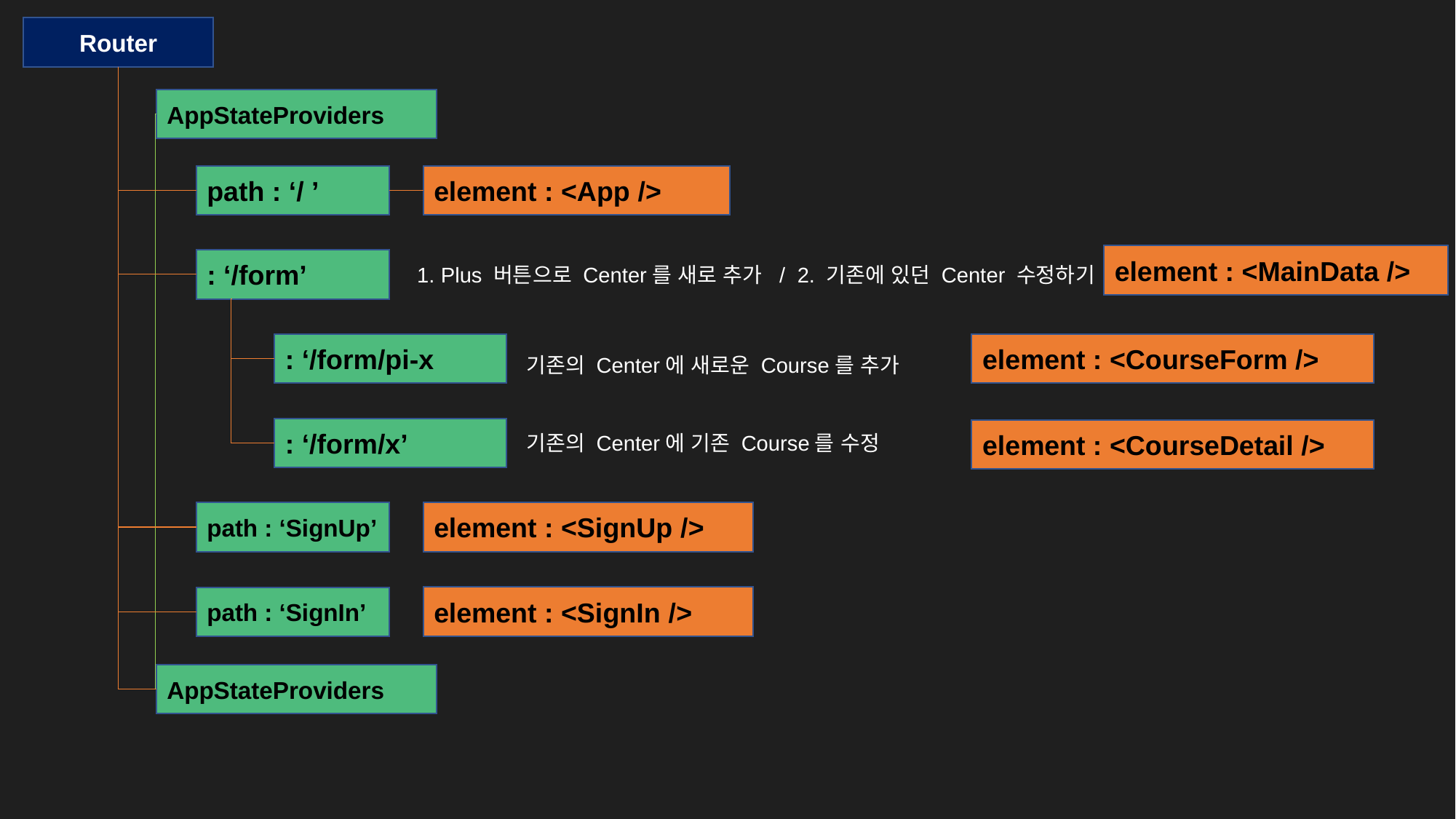

Router
AppStateProviders
path : ‘/ ’
element : <App />
element : <MainData />
: ‘/form’
1. Plus 버튼으로 Center를 새로 추가  /  2. 기존에 있던 Center 수정하기
: ‘/form/pi-x
element : <CourseForm />
기존의 Center에 새로운 Course를 추가
: ‘/form/x’
element : <CourseDetail />
기존의 Center에 기존 Course를 수정
element : <SignUp />
path : ‘SignUp’
element : <SignIn />
path : ‘SignIn’
AppStateProviders